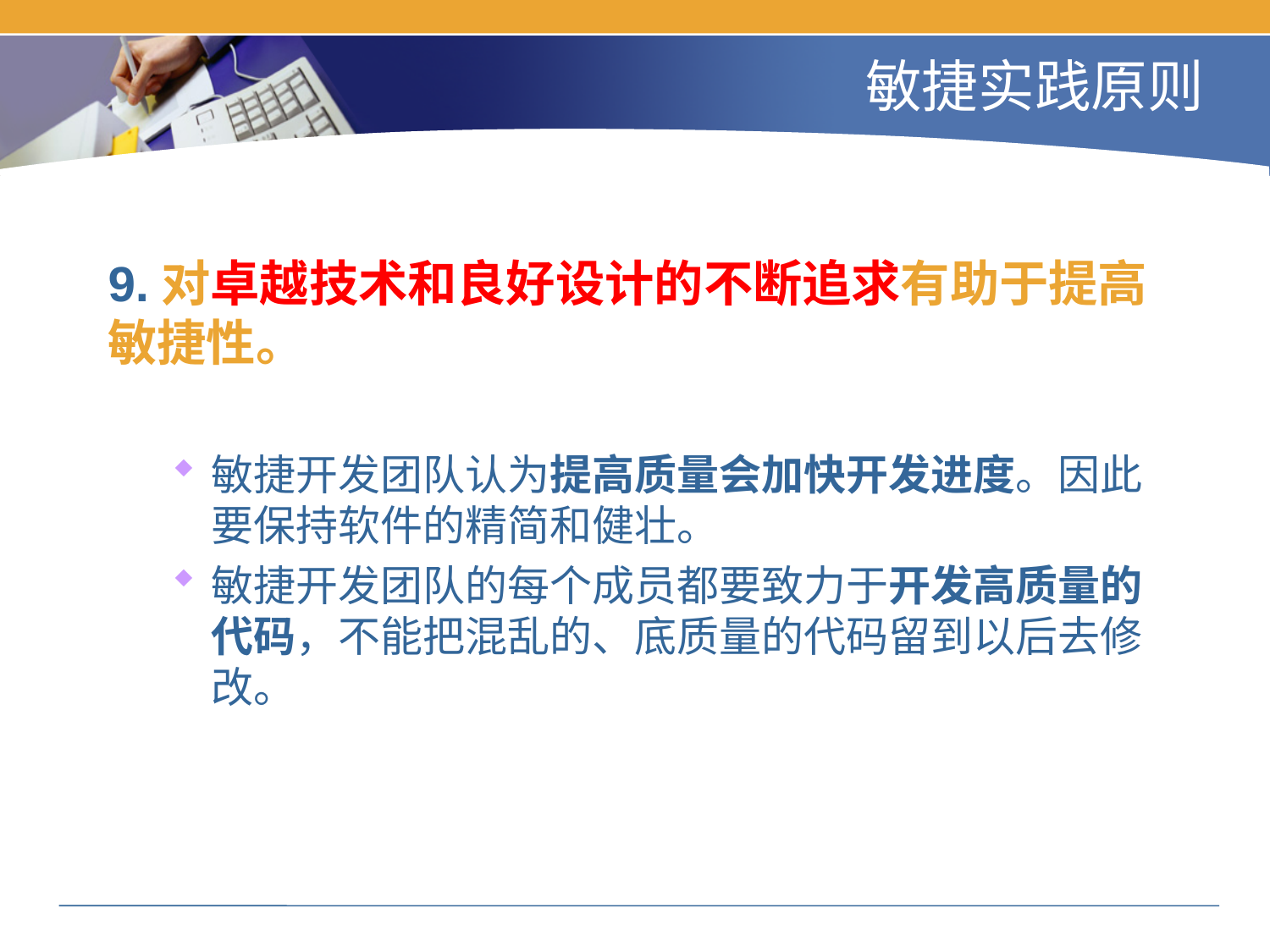

# 敏捷实践原则
9.对卓越技术和良好设计的不断追求有助于提高敏捷性。

敏捷开发团队认为提高质量会加快开发进度。因此要保持软件的精简和健壮。
敏捷开发团队的每个成员都要致力于开发高质量的代码，不能把混乱的、底质量的代码留到以后去修改。